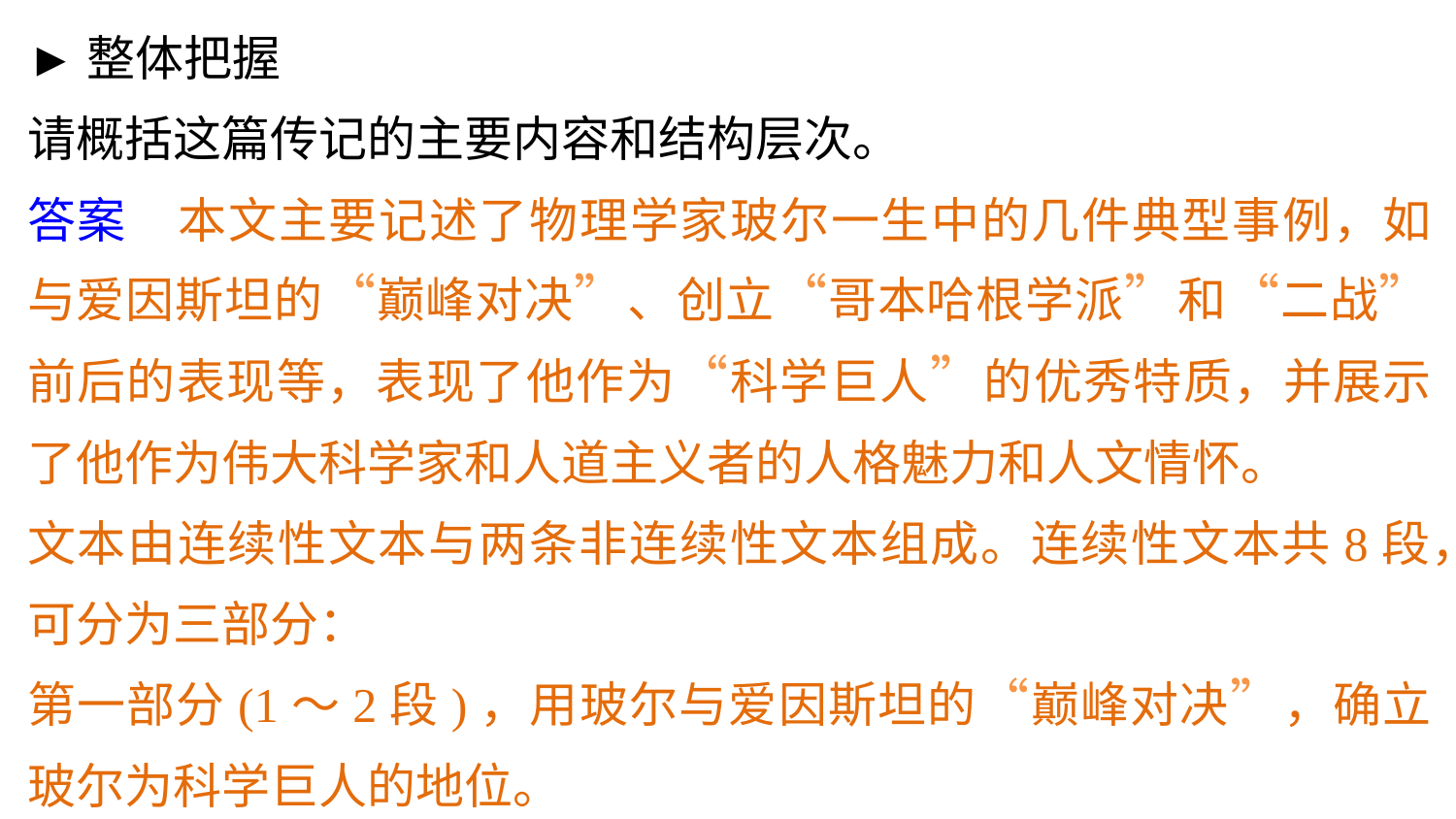

►整体把握
请概括这篇传记的主要内容和结构层次。
答案　本文主要记述了物理学家玻尔一生中的几件典型事例，如与爱因斯坦的“巅峰对决”、创立“哥本哈根学派”和“二战”前后的表现等，表现了他作为“科学巨人”的优秀特质，并展示了他作为伟大科学家和人道主义者的人格魅力和人文情怀。
文本由连续性文本与两条非连续性文本组成。连续性文本共8段，可分为三部分：
第一部分(1～2段)，用玻尔与爱因斯坦的“巅峰对决”，确立玻尔为科学巨人的地位。